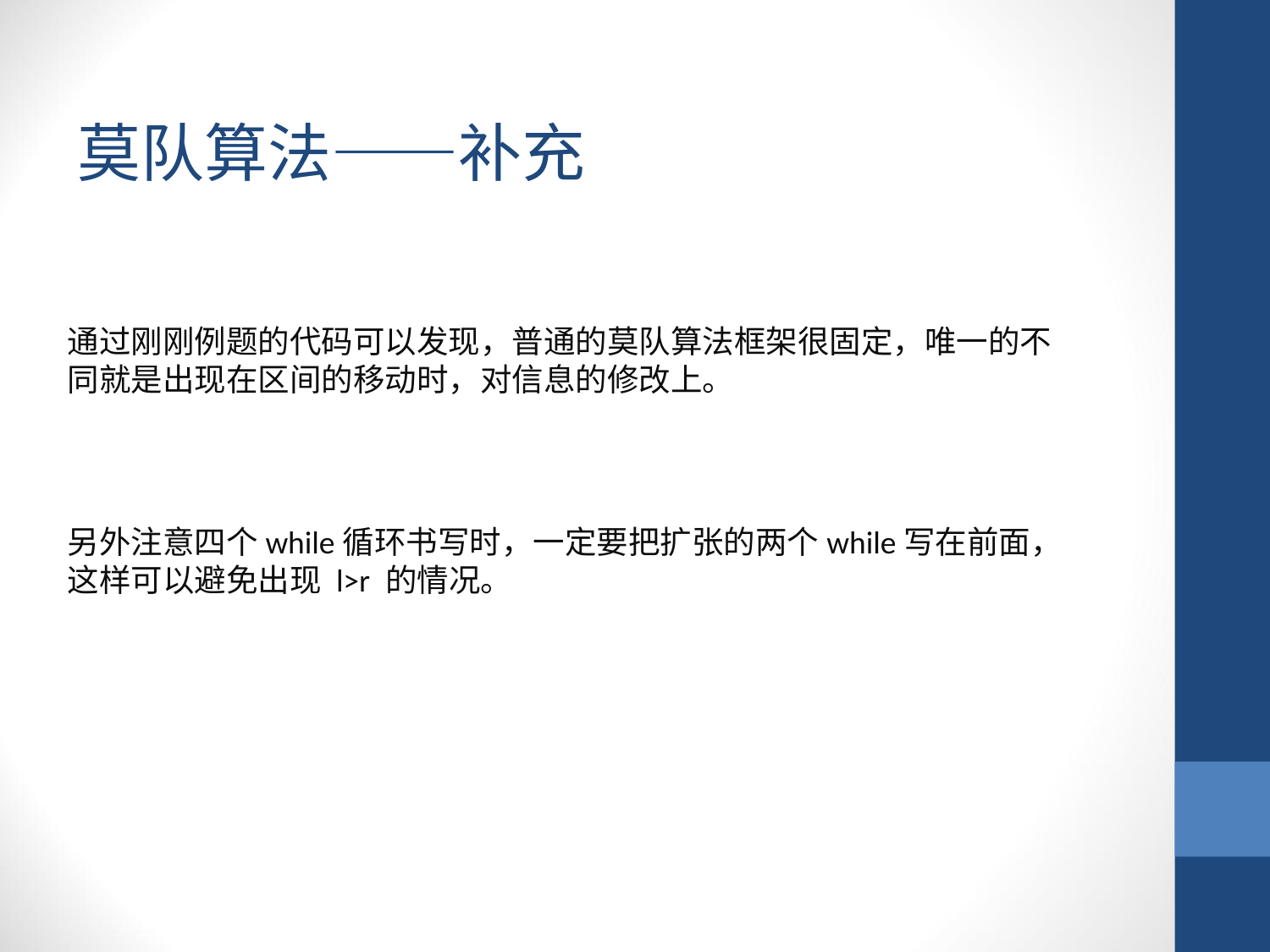

莫队算法——补充
通过刚刚例题的代码可以发现，普通的莫队算法框架很固定，唯一的不同就是出现在区间的移动时，对信息的修改上。
另外注意四个while循环书写时，一定要把扩张的两个while写在前面，这样可以避免出现 l>r 的情况。